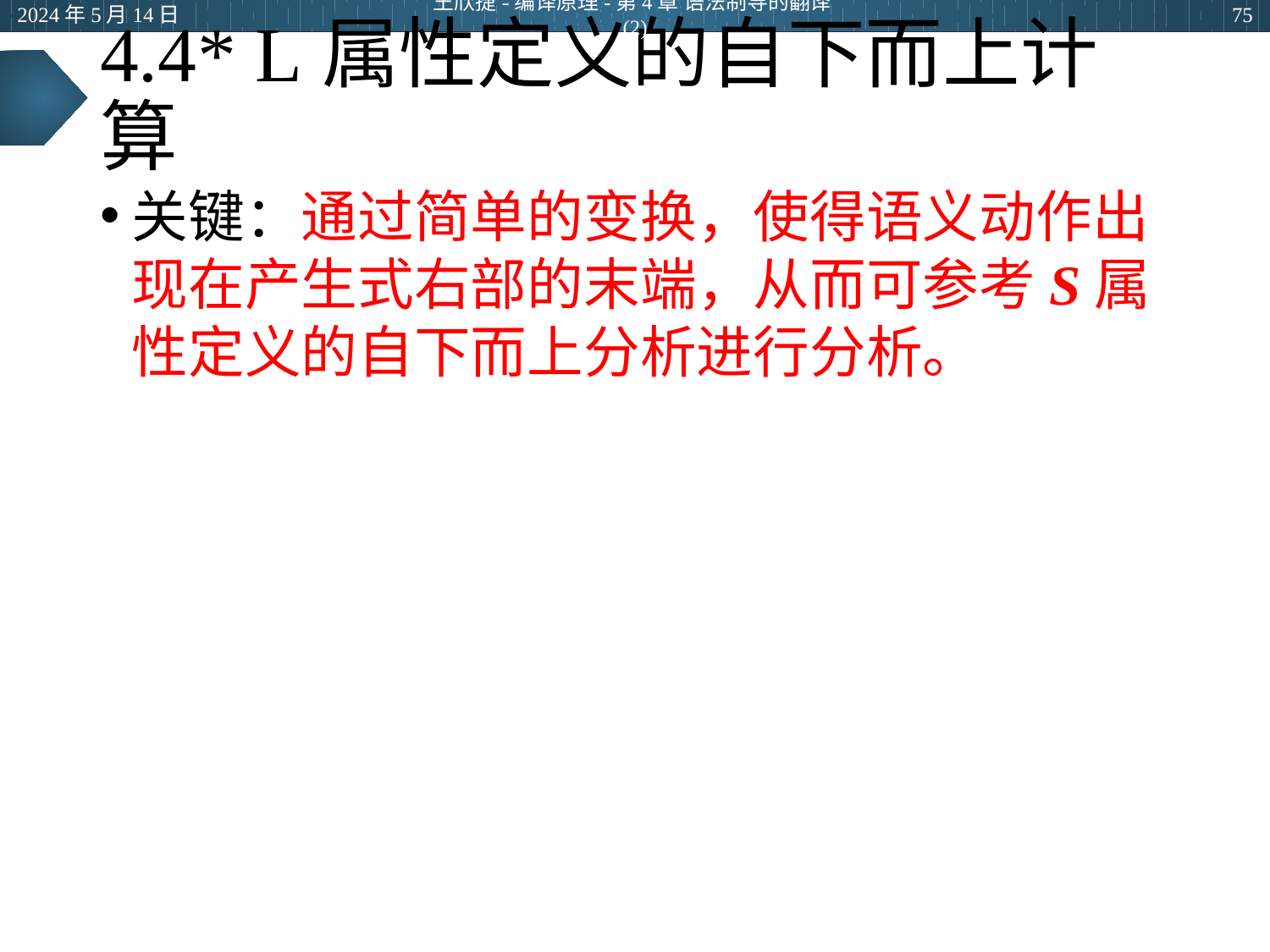

2024年5月14日
王欣捷-编译原理-第4章 语法制导的翻译(2)
75
# 4.4* L属性定义的自下而上计算
关键：通过简单的变换，使得语义动作出现在产生式右部的末端，从而可参考S属性定义的自下而上分析进行分析。